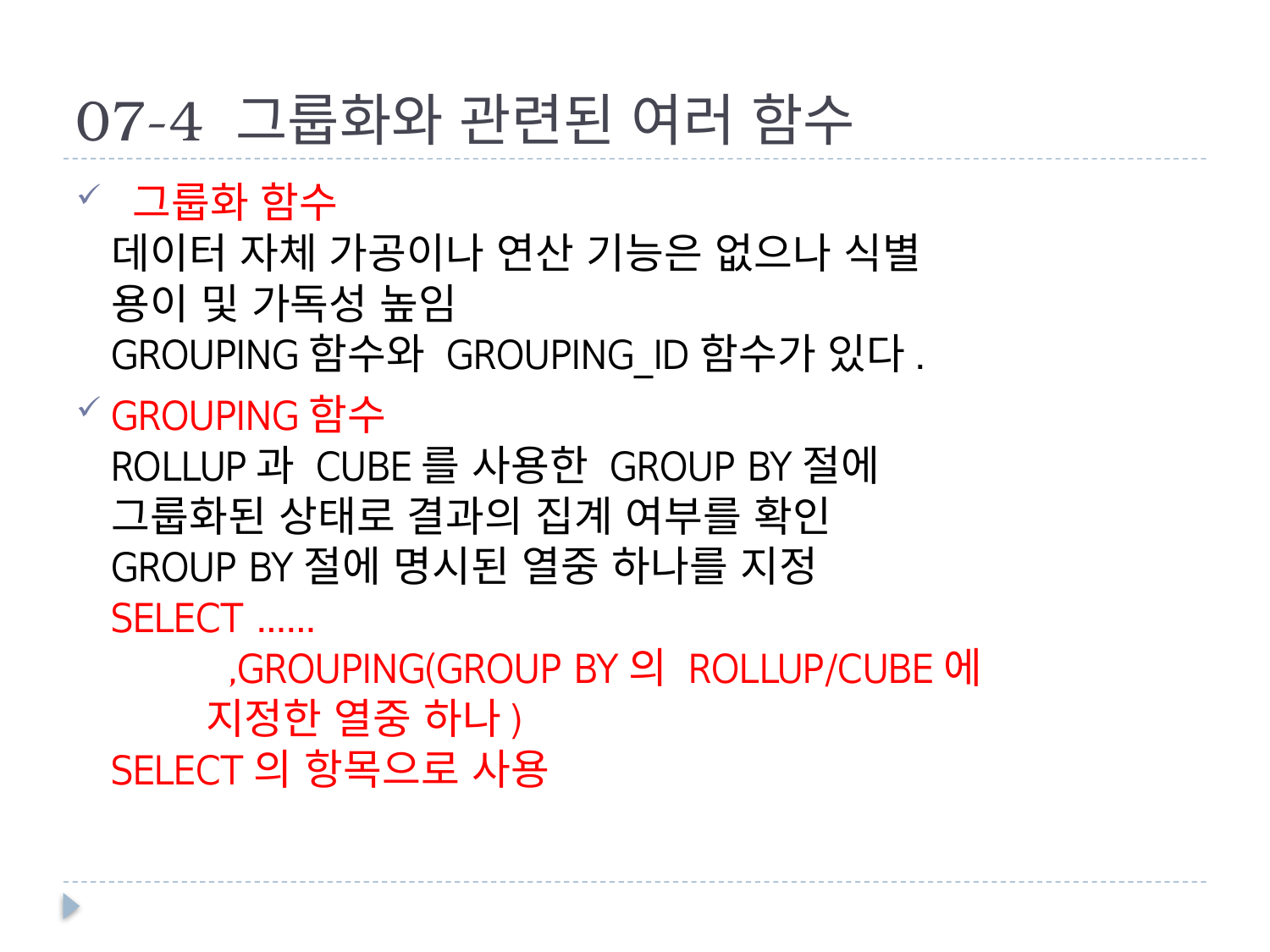

# 07-4 그룹화와 관련된 여러 함수
 그룹화 함수
데이터 자체 가공이나 연산 기능은 없으나 식별
용이 및 가독성 높임
GROUPING함수와 GROUPING_ID함수가 있다.
GROUPING함수
ROLLUP과 CUBE를 사용한 GROUP BY절에
그룹화된 상태로 결과의 집계 여부를 확인
GROUP BY절에 명시된 열중 하나를 지정
SELECT ……
	,GROUPING(GROUP BY의 ROLLUP/CUBE에
        지정한 열중 하나)
SELECT의 항목으로 사용